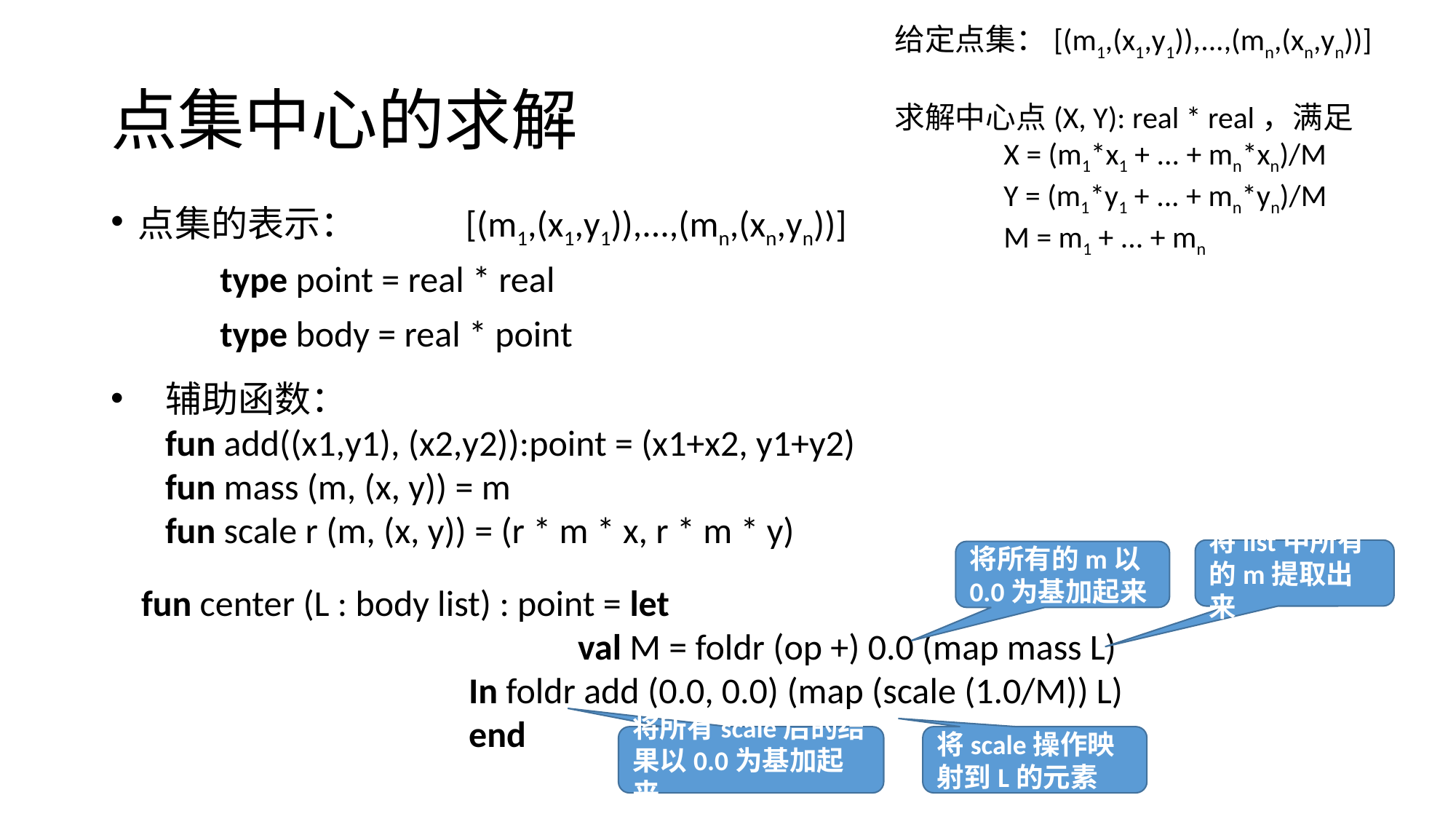

给定点集：[(m1,(x1,y1)),...,(mn,(xn,yn))]

求解中心点(X, Y): real * real，满足
	X = (m1*x1 + ... + mn*xn)/M
	Y = (m1*y1 + ... + mn*yn)/M
	M = m1 + ... + mn
# 点集中心的求解
点集的表示：	[(m1,(x1,y1)),...,(mn,(xn,yn))]
	type point = real * real
	type body = real * point
辅助函数：
	fun add((x1,y1), (x2,y2)):point = (x1+x2, y1+y2)
	fun mass (m, (x, y)) = m
	fun scale r (m, (x, y)) = (r * m * x, r * m * y)
将list中所有的m提取出来
将所有的m以0.0为基加起来
fun center (L : body list) : point = let
				val M = foldr (op +) 0.0 (map mass L)
			In foldr add (0.0, 0.0) (map (scale (1.0/M)) L)
			end
将所有scale后的结果以0.0为基加起来
将scale操作映射到L的元素